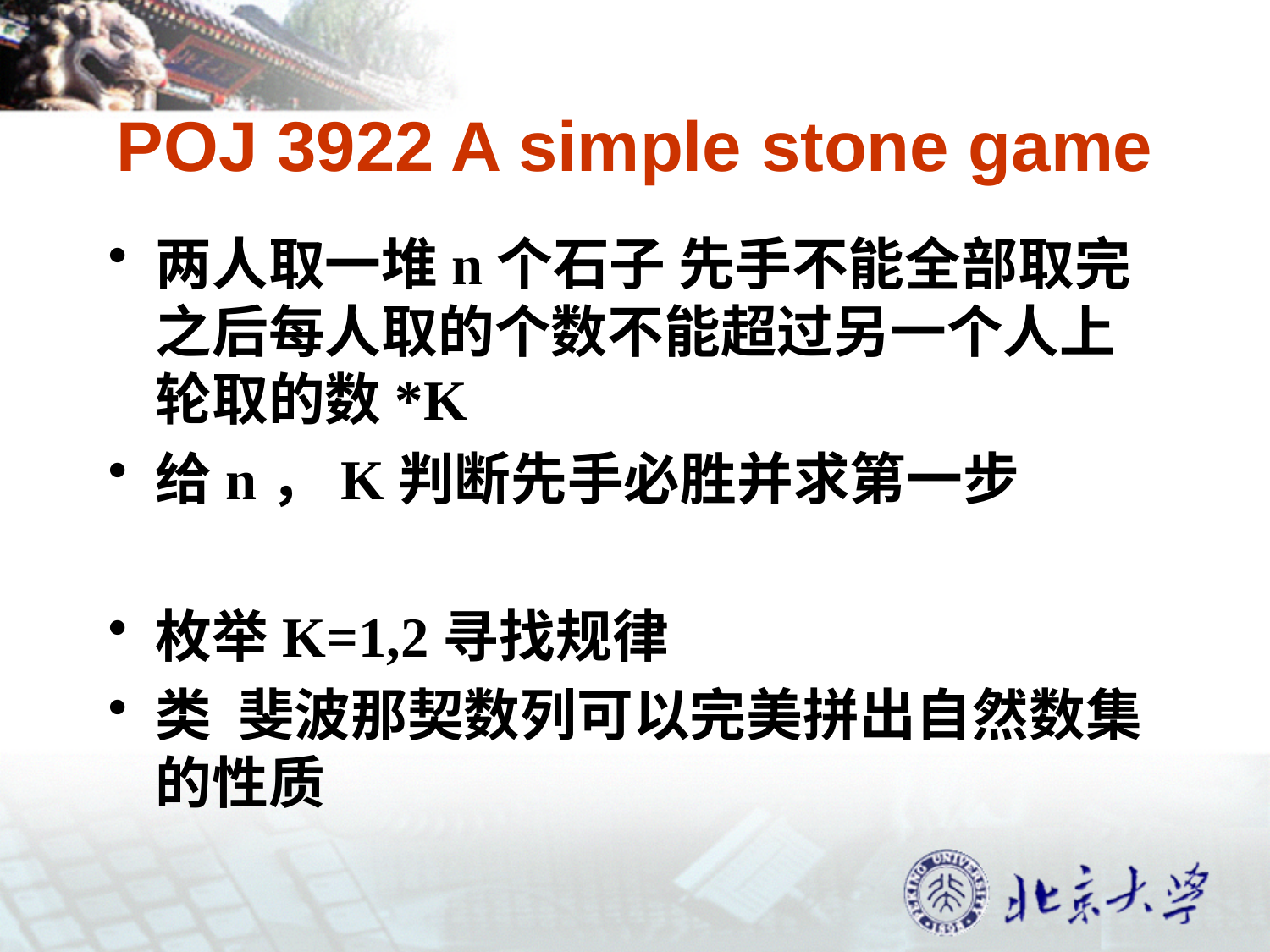

# POJ 3922 A simple stone game
两人取一堆n个石子 先手不能全部取完 之后每人取的个数不能超过另一个人上轮取的数*K
给n，K判断先手必胜并求第一步

枚举K=1,2寻找规律
类  斐波那契数列可以完美拼出自然数集的性质